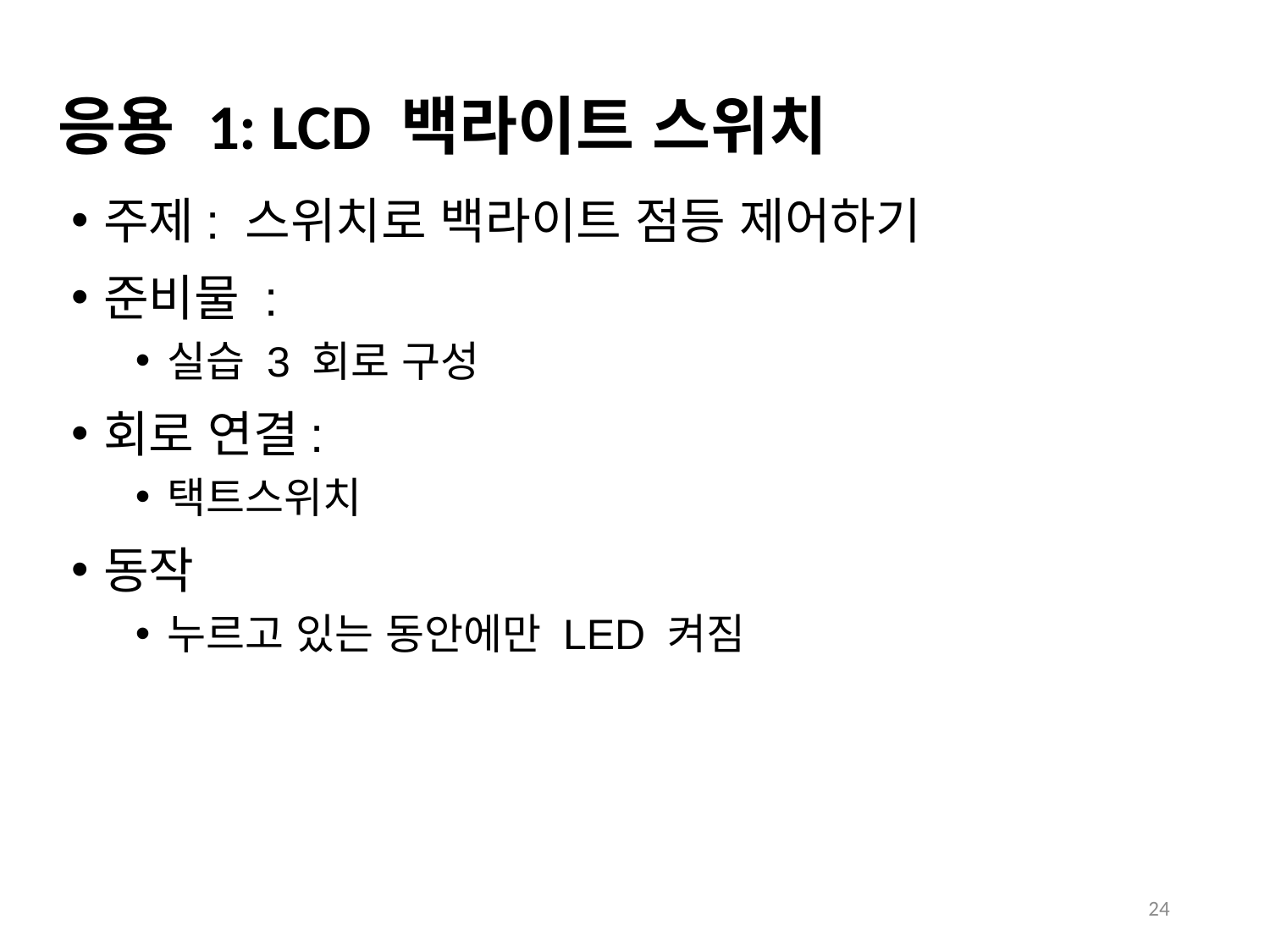

# 응용 1: LCD 백라이트 스위치
주제: 스위치로 백라이트 점등 제어하기
준비물 :
실습 3 회로 구성
회로 연결:
택트스위치
동작
누르고 있는 동안에만 LED 켜짐

24